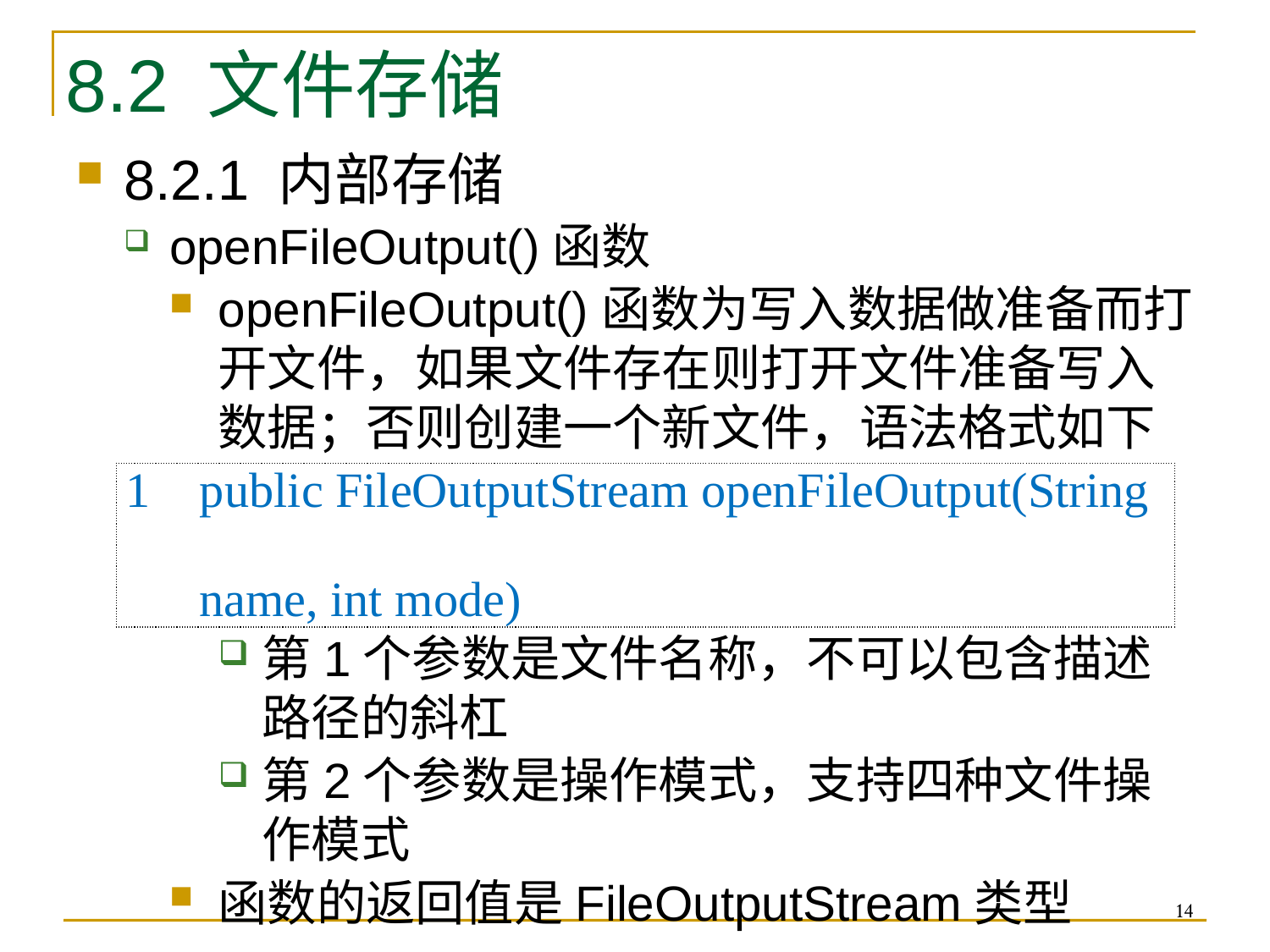

# 8.2 文件存储
8.2.1 内部存储
openFileOutput()函数
openFileOutput()函数为写入数据做准备而打开文件，如果文件存在则打开文件准备写入数据；否则创建一个新文件，语法格式如下

第1个参数是文件名称，不可以包含描述路径的斜杠
第2个参数是操作模式，支持四种文件操作模式
函数的返回值是FileOutputStream类型
| 1 public FileOutputStream openFileOutput(String name, int mode) |
| --- |
14